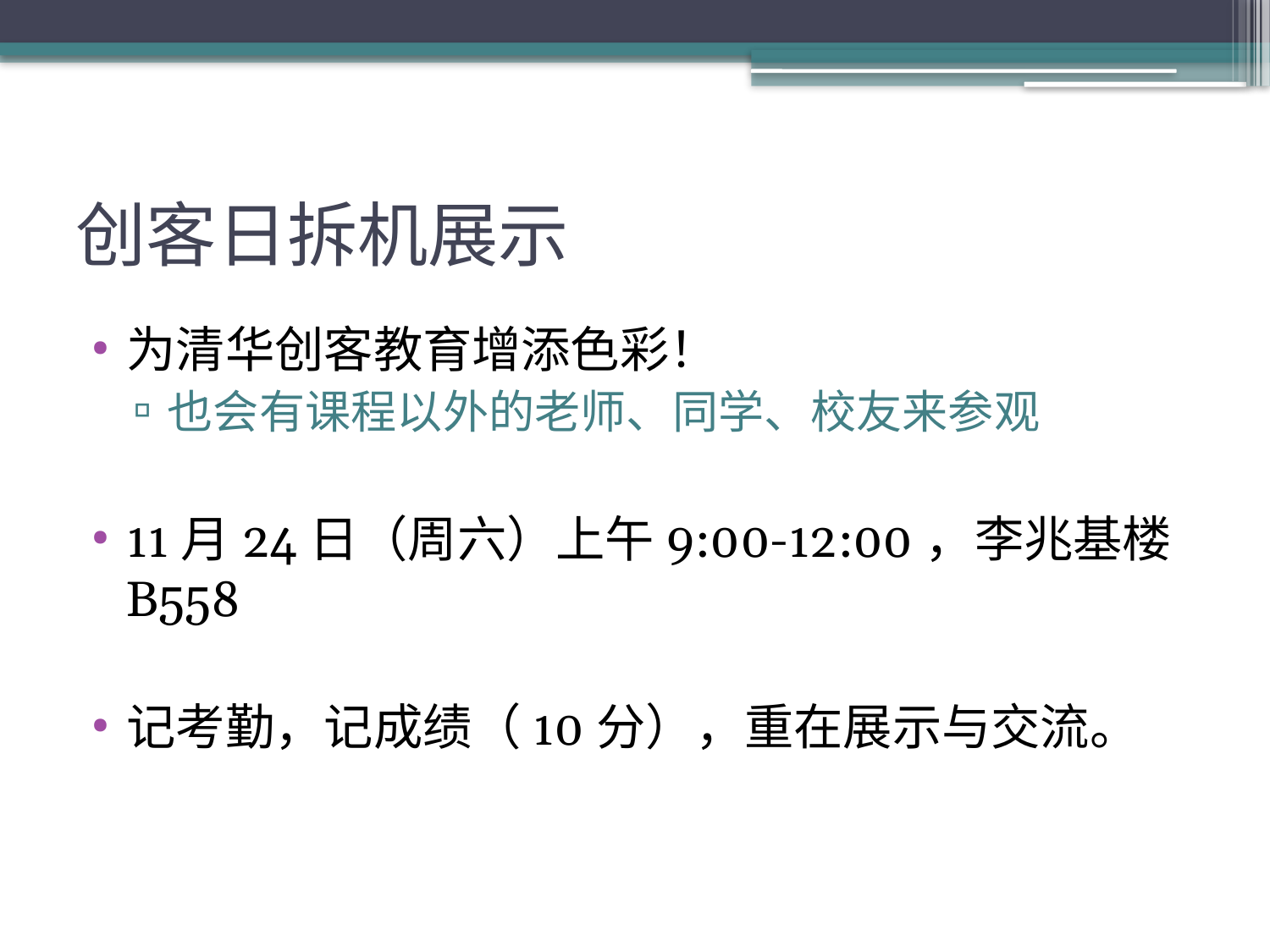

# 创客日拆机展示
为清华创客教育增添色彩！
也会有课程以外的老师、同学、校友来参观

11月24日（周六）上午9:00-12:00，李兆基楼B558

记考勤，记成绩（10分），重在展示与交流。